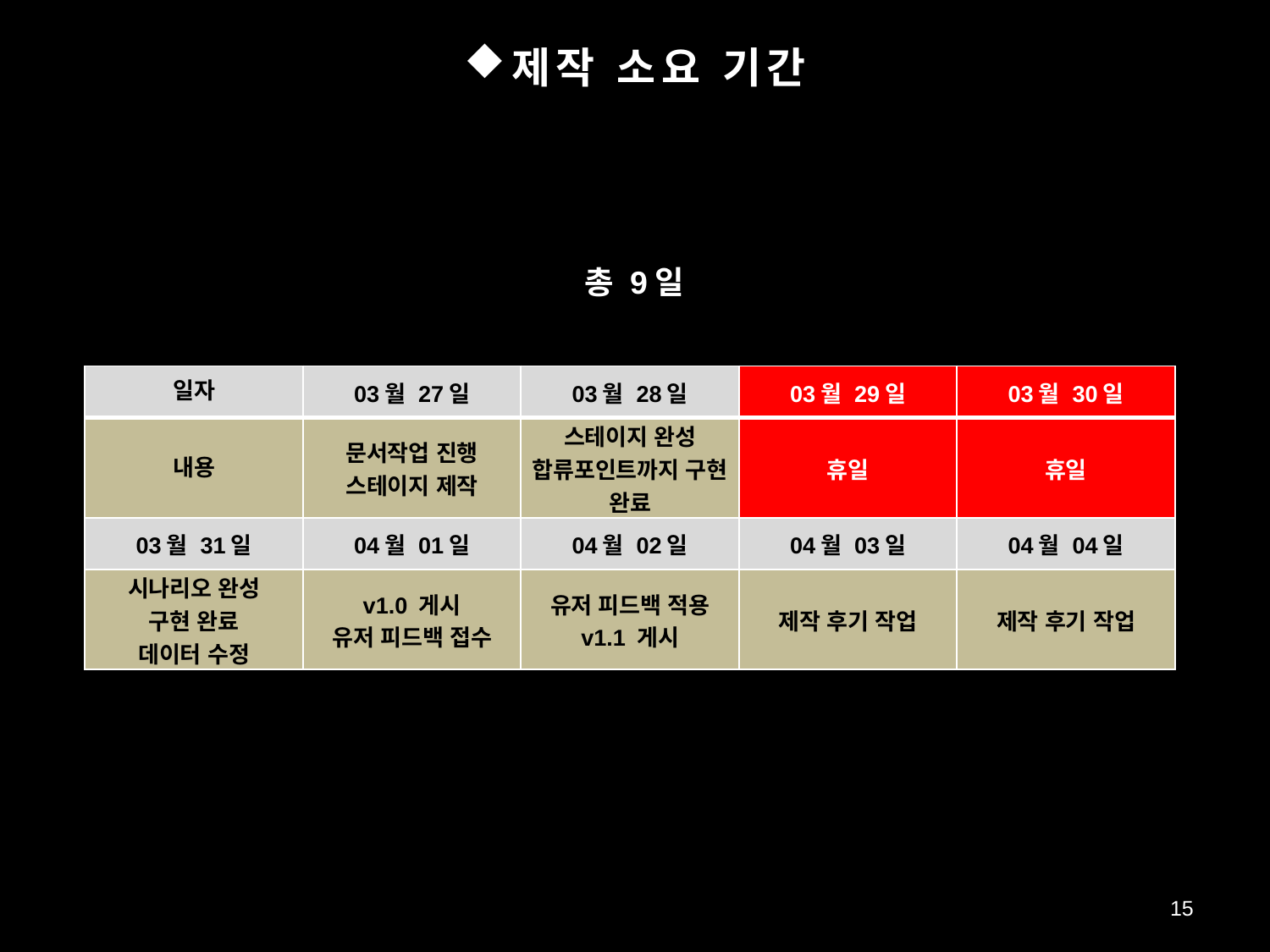

제작 소요 기간
총 9일
| 일자 | 03월 27일 | 03월 28일 | 03월 29일 | 03월 30일 |
| --- | --- | --- | --- | --- |
| 내용 | 문서작업 진행 스테이지 제작 | 스테이지 완성 합류포인트까지 구현 완료 | 휴일 | 휴일 |
| 03월 31일 | 04월 01일 | 04월 02일 | 04월 03일 | 04월 04일 |
| 시나리오 완성 구현 완료 데이터 수정 | v1.0 게시 유저 피드백 접수 | 유저 피드백 적용 v1.1 게시 | 제작 후기 작업 | 제작 후기 작업 |
15